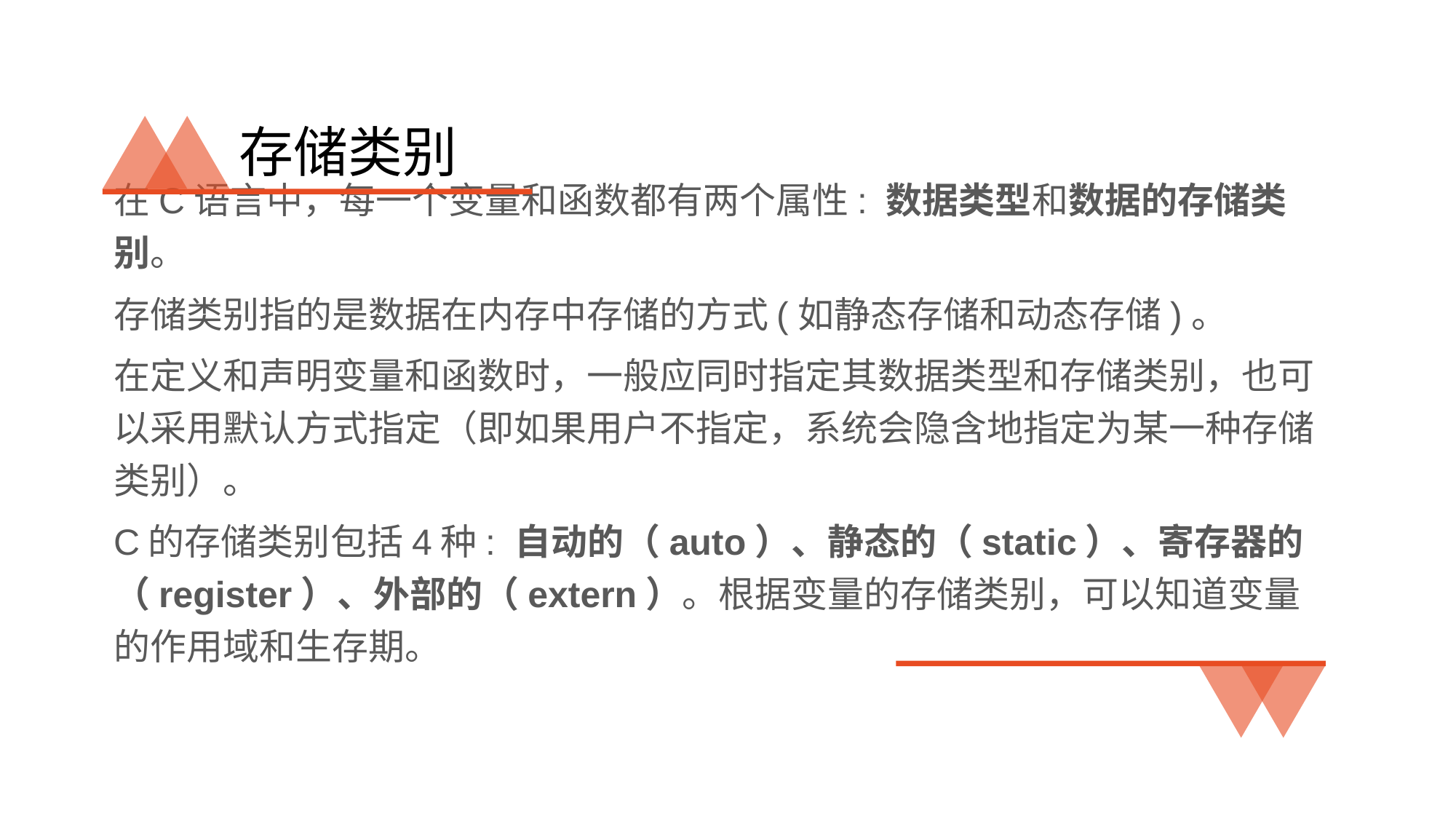

# 存储类别

在C语言中，每一个变量和函数都有两个属性: 数据类型和数据的存储类别。
存储类别指的是数据在内存中存储的方式(如静态存储和动态存储)。
在定义和声明变量和函数时，一般应同时指定其数据类型和存储类别，也可以采用默认方式指定（即如果用户不指定，系统会隐含地指定为某一种存储类别）。
C的存储类别包括4种: 自动的（auto）、静态的（static）、寄存器的（register）、外部的（extern）。根据变量的存储类别，可以知道变量的作用域和生存期。